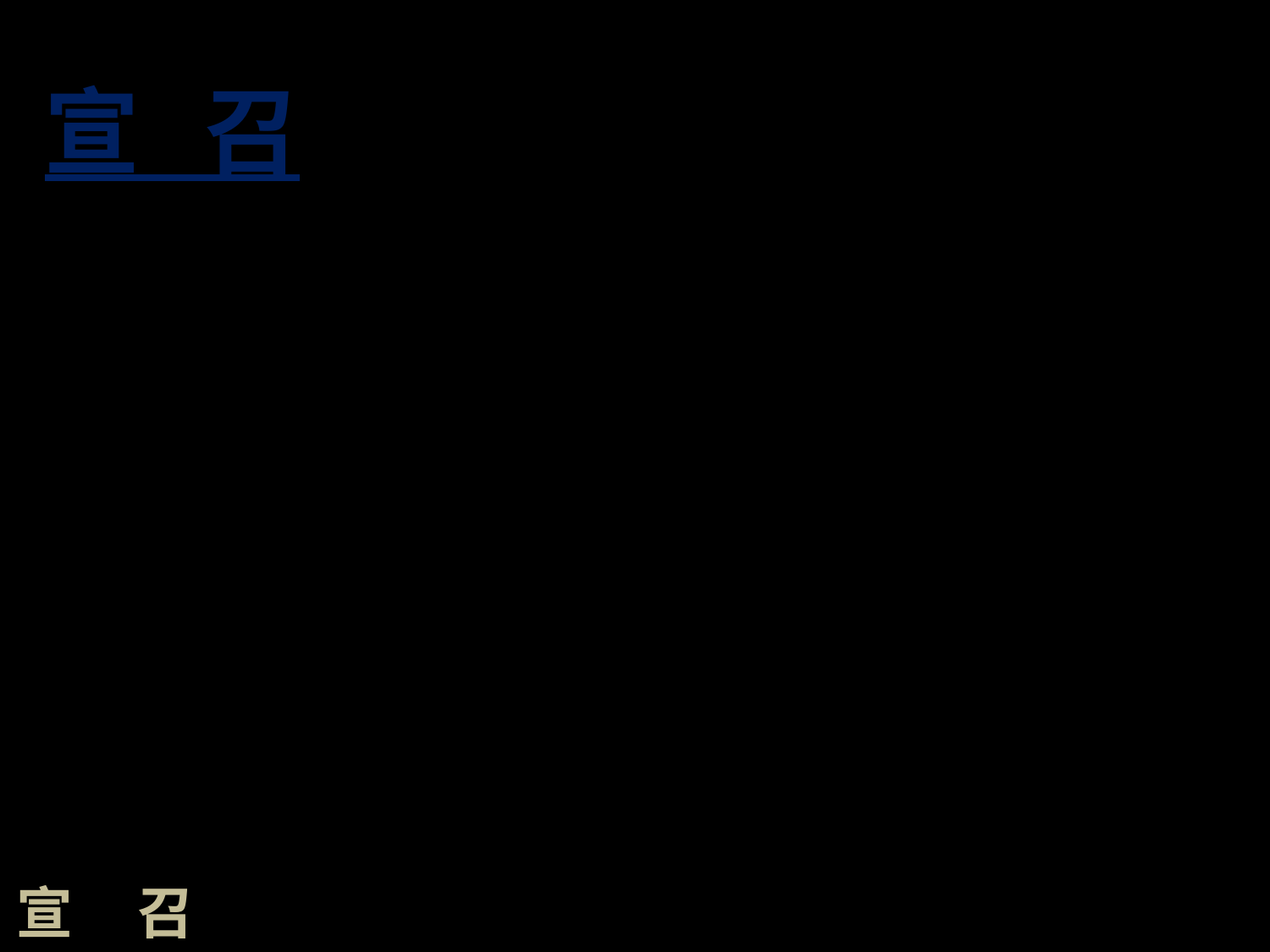

宣   召
1 普天下當向耶和華歡呼！
2 你們當樂意事奉耶和華，
當來向他歌唱！
3 你們當曉得耶和華是神！
我們是他造的，也是屬他的；
我們是他的民，也是他草場的羊。
 < 詩篇 100 : 1-5 >
宣     召